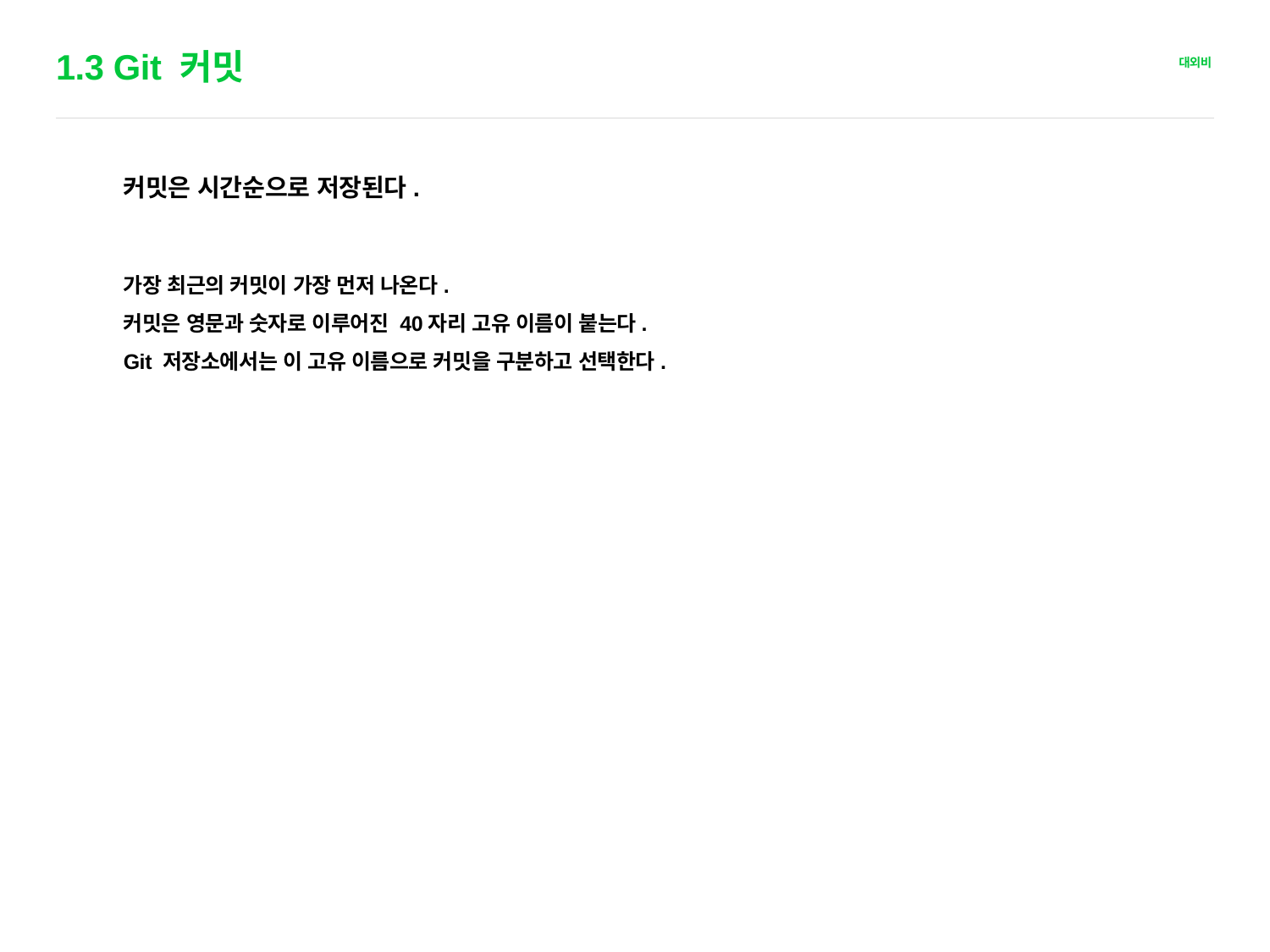

# 1.3 Git 커밋
커밋은 시간순으로 저장된다.

가장 최근의 커밋이 가장 먼저 나온다.
커밋은 영문과 숫자로 이루어진 40자리 고유 이름이 붙는다.
Git 저장소에서는 이 고유 이름으로 커밋을 구분하고 선택한다.